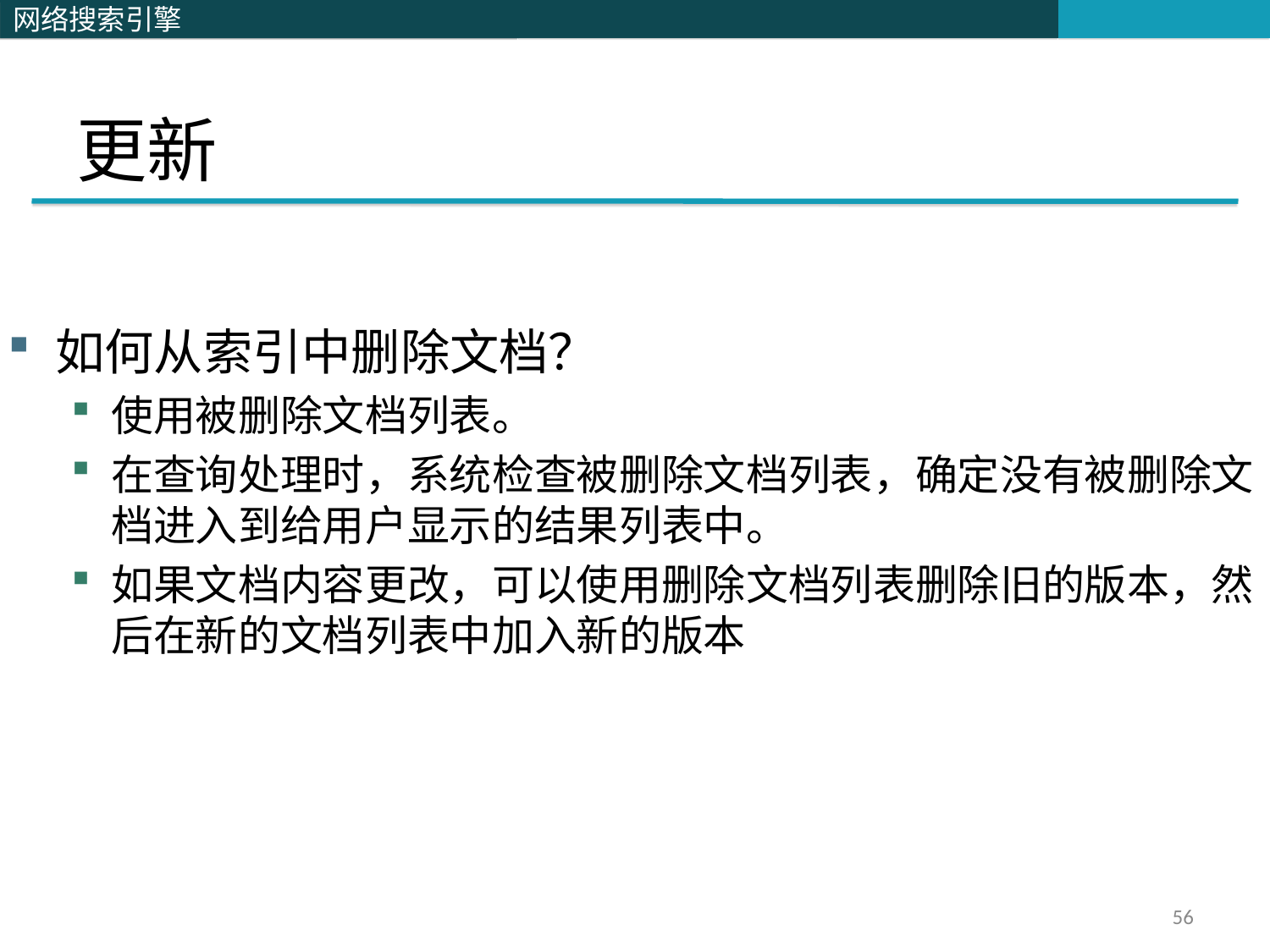

# 更新
如何从索引中删除文档？
使用被删除文档列表。
在查询处理时，系统检查被删除文档列表，确定没有被删除文档进入到给用户显示的结果列表中。
如果文档内容更改，可以使用删除文档列表删除旧的版本，然后在新的文档列表中加入新的版本

56